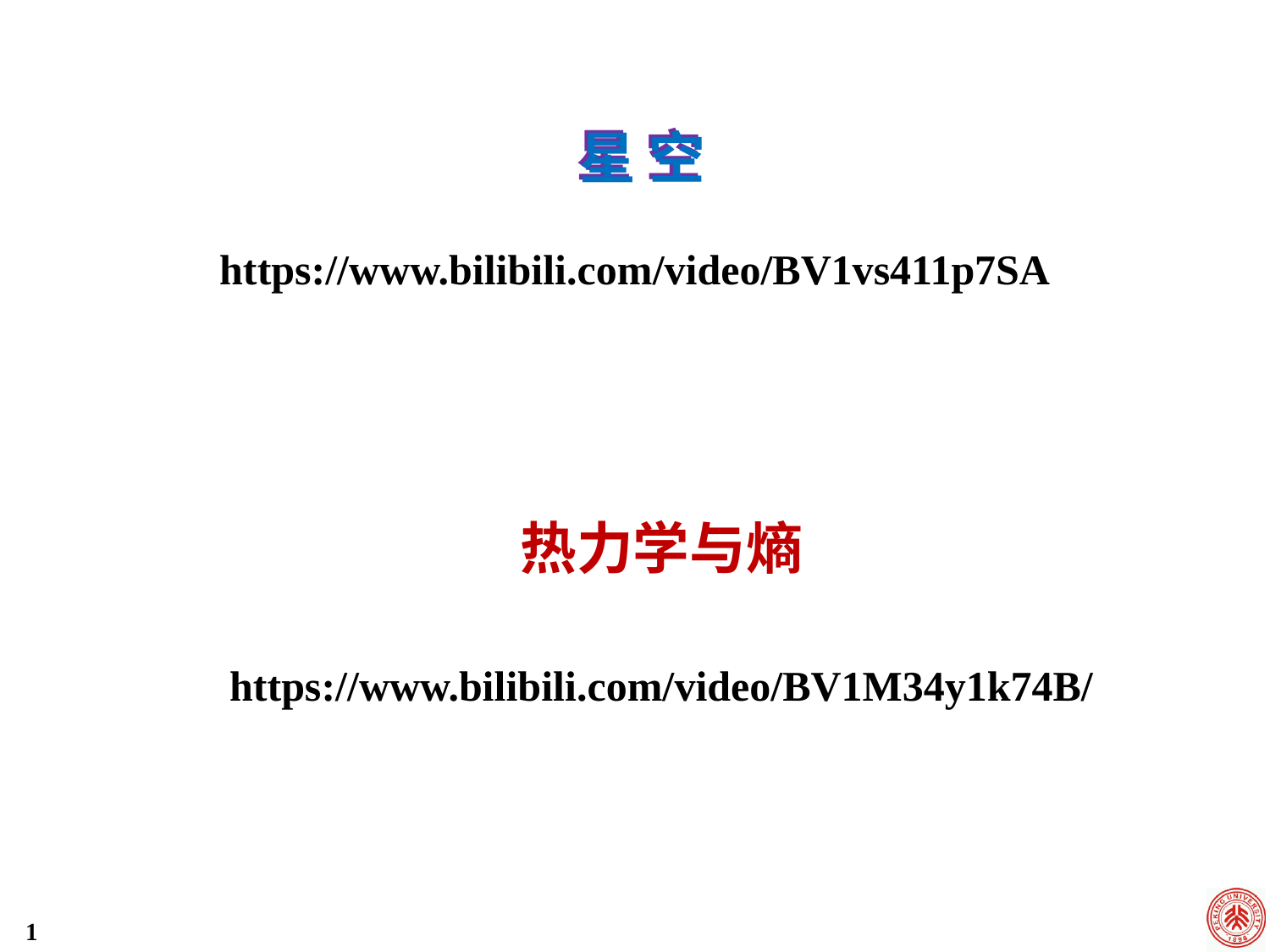

星 空
星 空
https://www.bilibili.com/video/BV1vs411p7SA
热力学与熵
https://www.bilibili.com/video/BV1M34y1k74B/
1